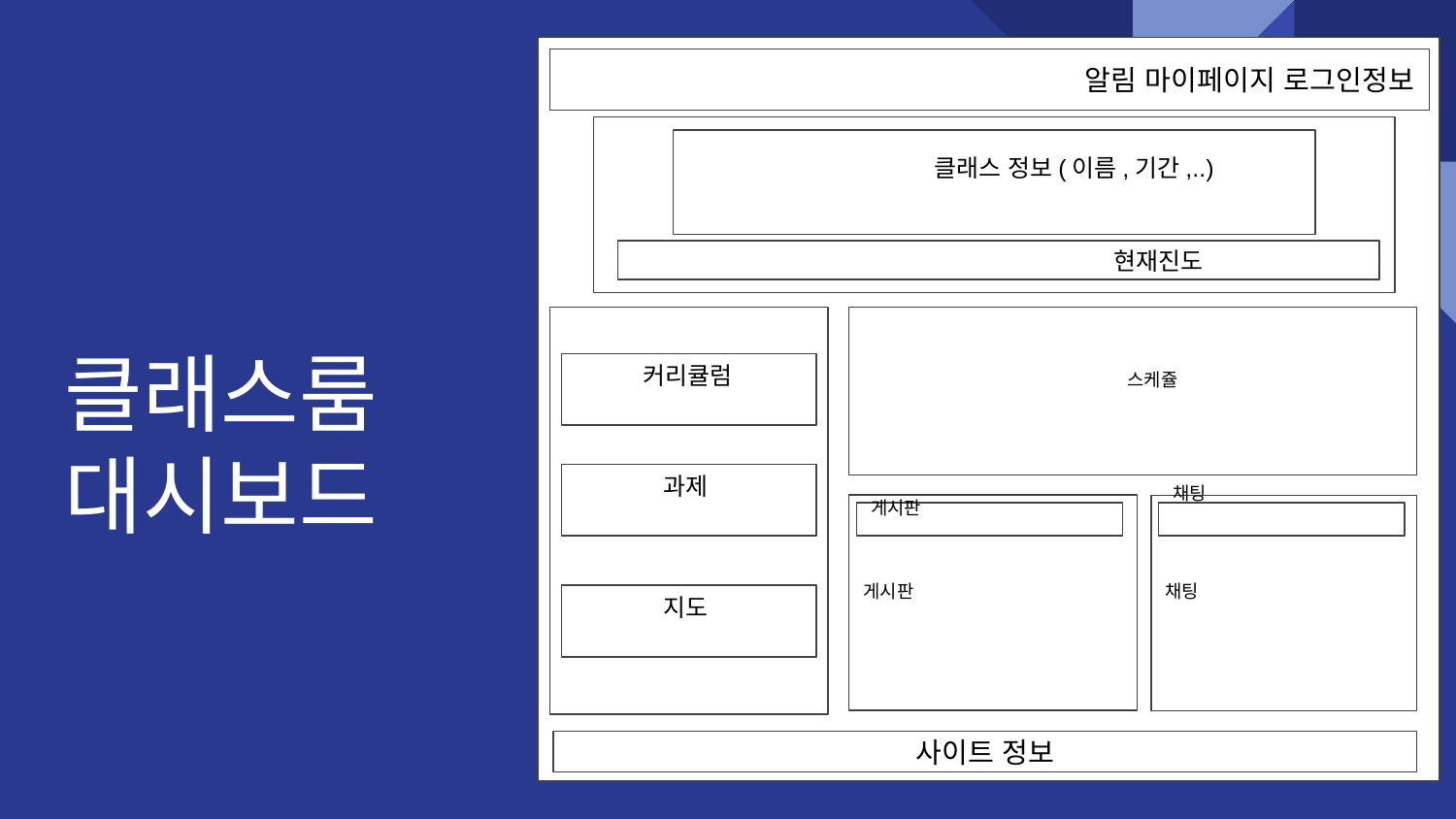

알림 마이페이지 로그인정보

              클래스 정보(이름,기간,..)
                                                                      현재진도

                                                   스케쥴
         커리큘럼
# 클래스룸대시보드
            과제
게시판
채팅
게시판
채팅
            지도
사이트 정보